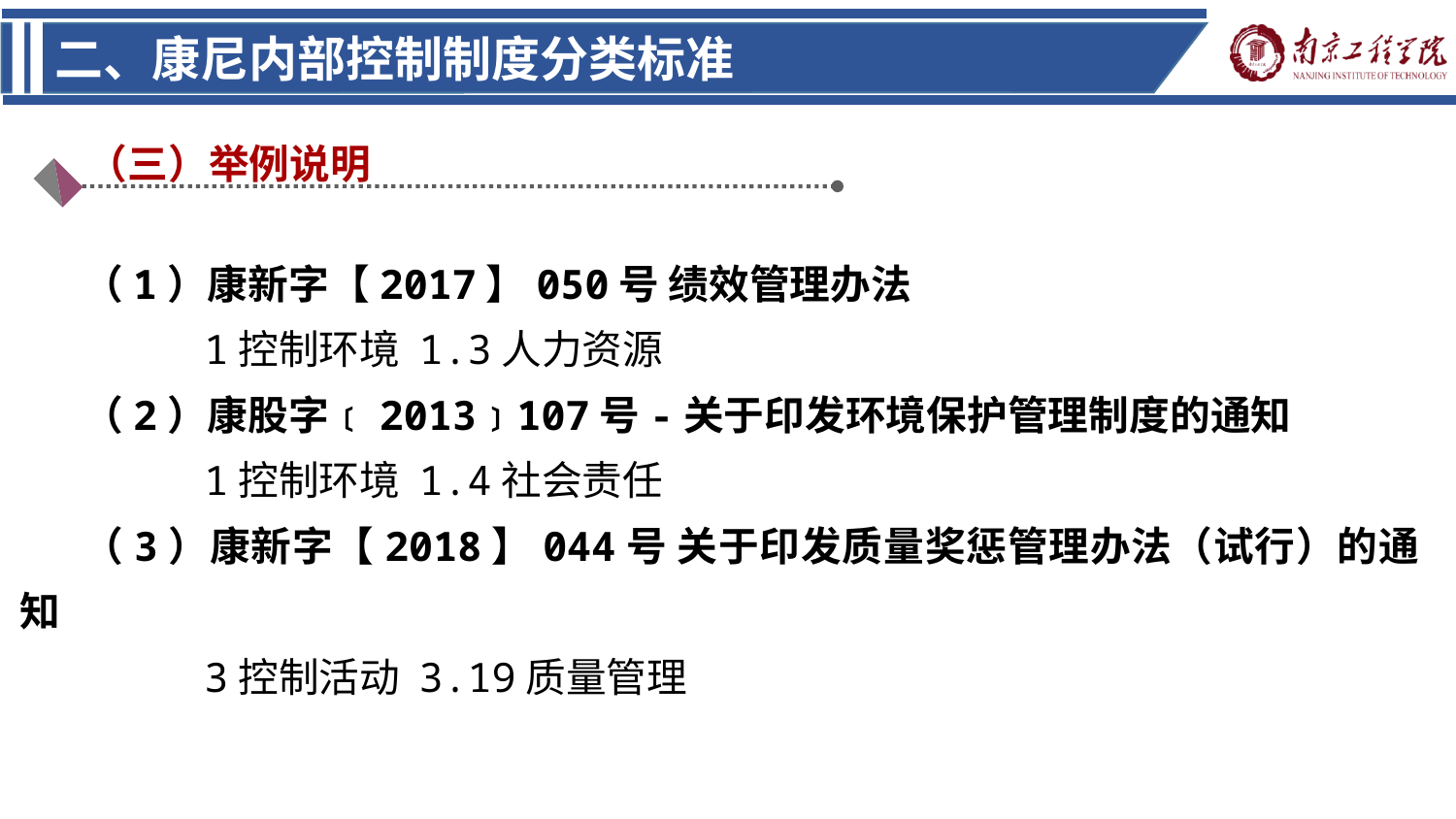

二、康尼内部控制制度分类标准
（三）举例说明

（1）康新字【2017】050号 绩效管理办法
     1控制环境 1.3人力资源
（2）康股字﹝2013﹞107号-关于印发环境保护管理制度的通知
     1控制环境 1.4社会责任
（3）康新字【2018】044号 关于印发质量奖惩管理办法（试行）的通知
     3控制活动 3.19质量管理